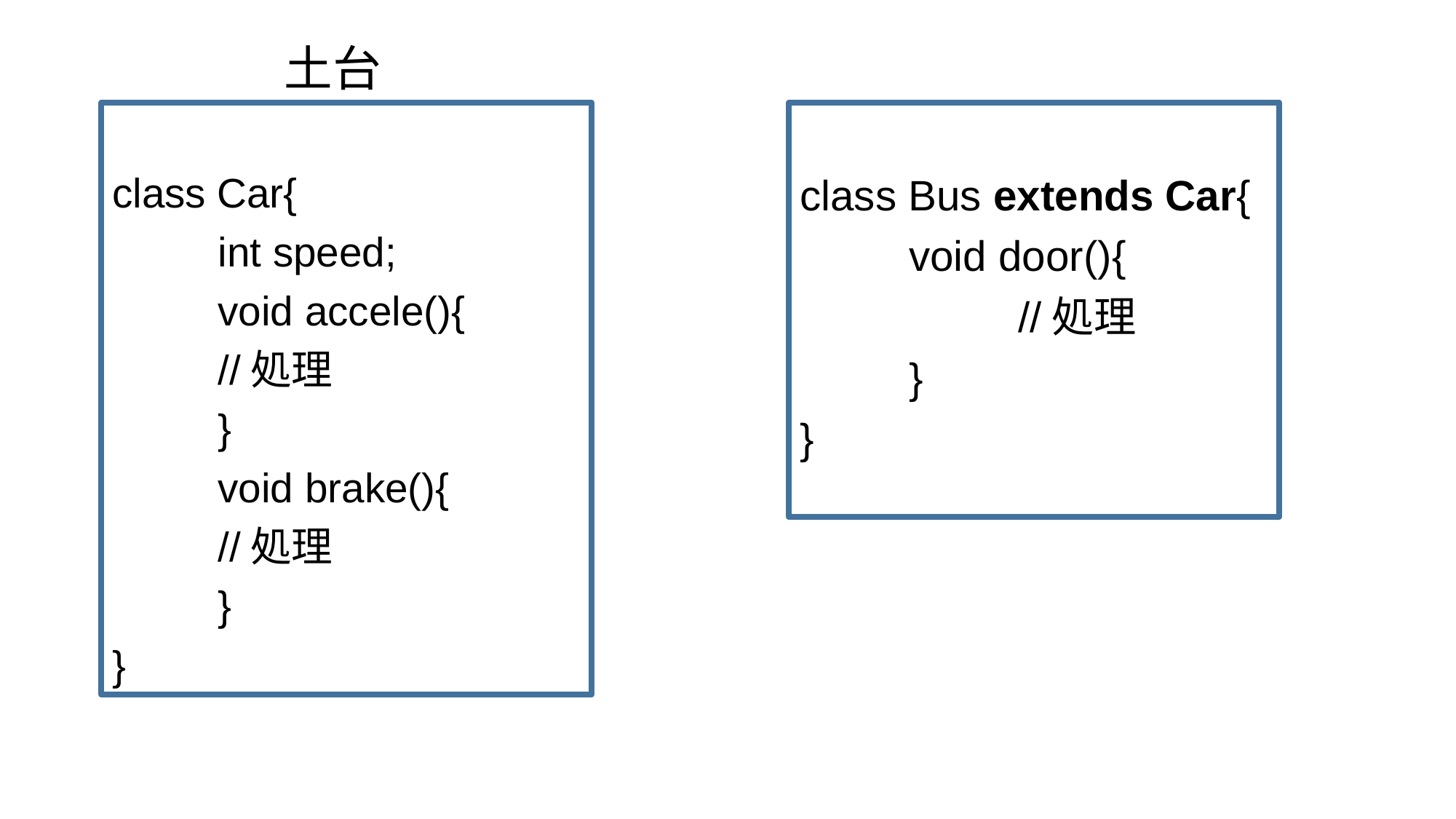

土台

class Car{
	int speed;
	void accele(){
		//処理
	}
	void brake(){
		//処理
	}
}

class Bus extends Car{
	void door(){
		//処理
	}
}